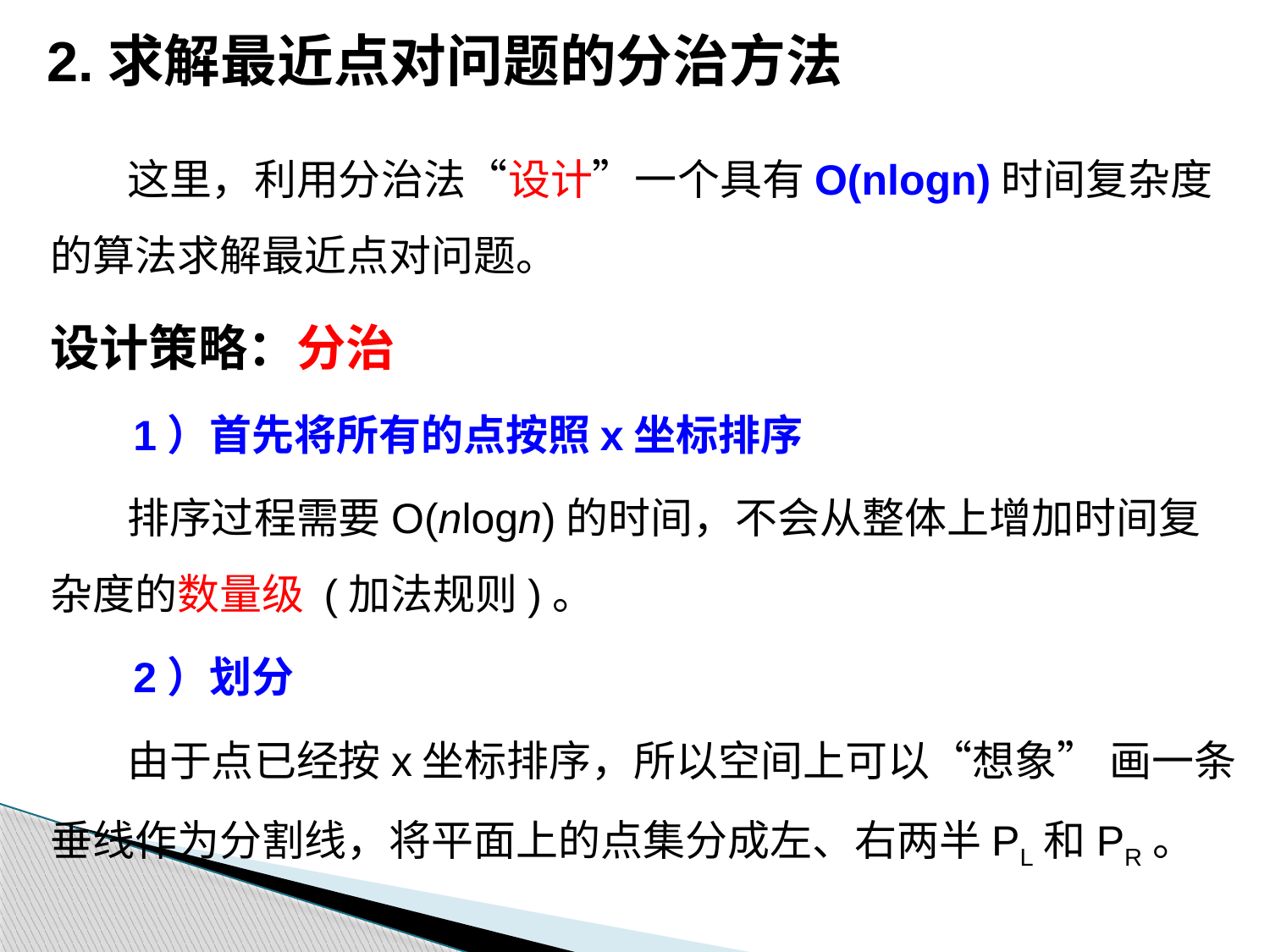

# 2.求解最近点对问题的分治方法
       这里，利用分治法“设计”一个具有O(nlogn)时间复杂度的算法求解最近点对问题。
设计策略：分治
       1）首先将所有的点按照x坐标排序
       排序过程需要O(nlogn)的时间，不会从整体上增加时间复杂度的数量级 (加法规则)。
       2）划分
       由于点已经按x坐标排序，所以空间上可以“想象” 画一条垂线作为分割线，将平面上的点集分成左、右两半PL和PR。